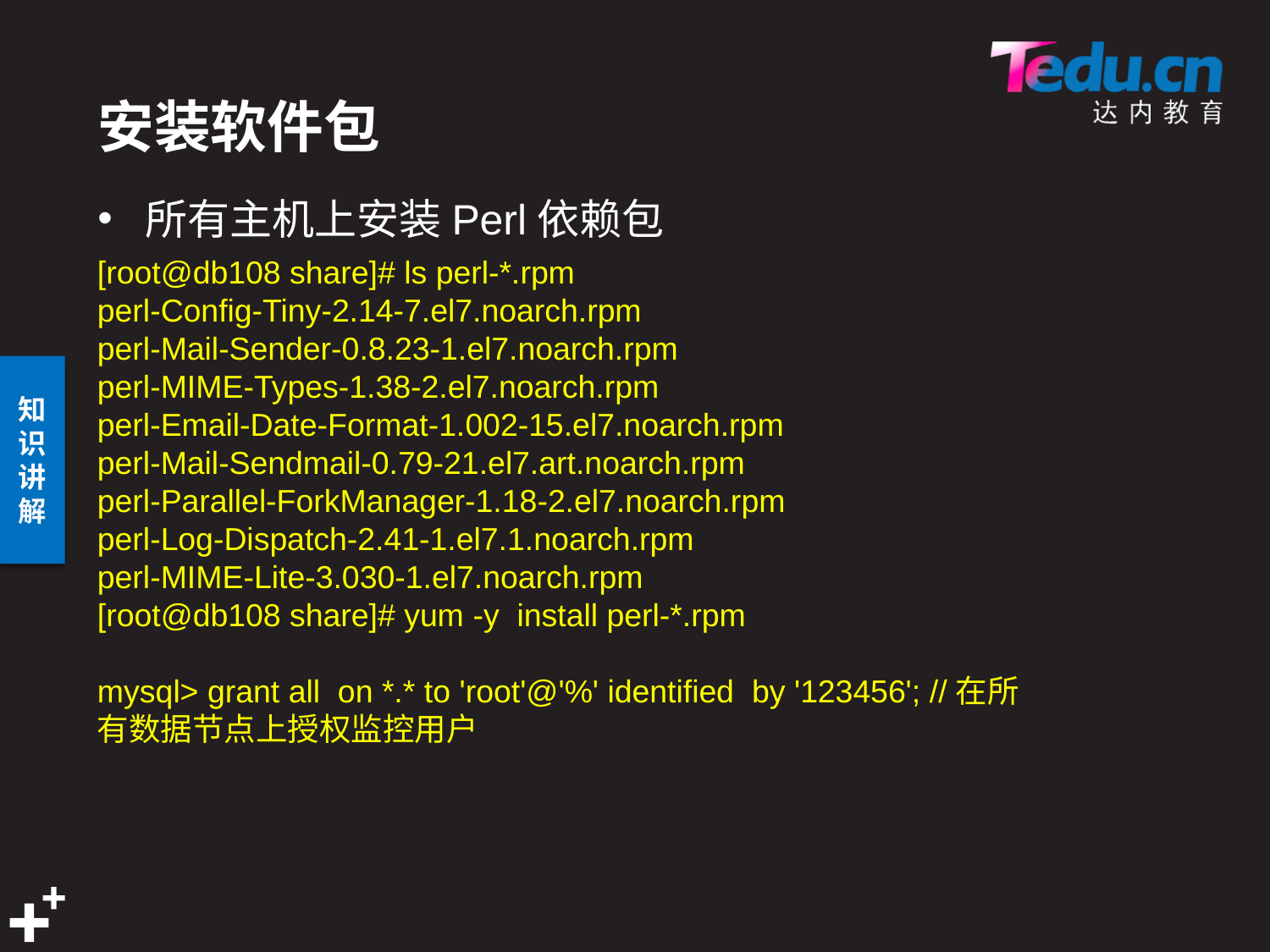

# 安装软件包
所有主机上安装Perl依赖包
[root@db108 share]# ls perl-*.rpm
perl-Config-Tiny-2.14-7.el7.noarch.rpm
perl-Mail-Sender-0.8.23-1.el7.noarch.rpm
perl-MIME-Types-1.38-2.el7.noarch.rpm
perl-Email-Date-Format-1.002-15.el7.noarch.rpm
perl-Mail-Sendmail-0.79-21.el7.art.noarch.rpm
perl-Parallel-ForkManager-1.18-2.el7.noarch.rpm
perl-Log-Dispatch-2.41-1.el7.1.noarch.rpm
perl-MIME-Lite-3.030-1.el7.noarch.rpm
[root@db108 share]# yum -y  install perl-*.rpm

mysql> grant all  on *.* to 'root'@'%' identified  by '123456'; //在所有数据节点上授权监控用户